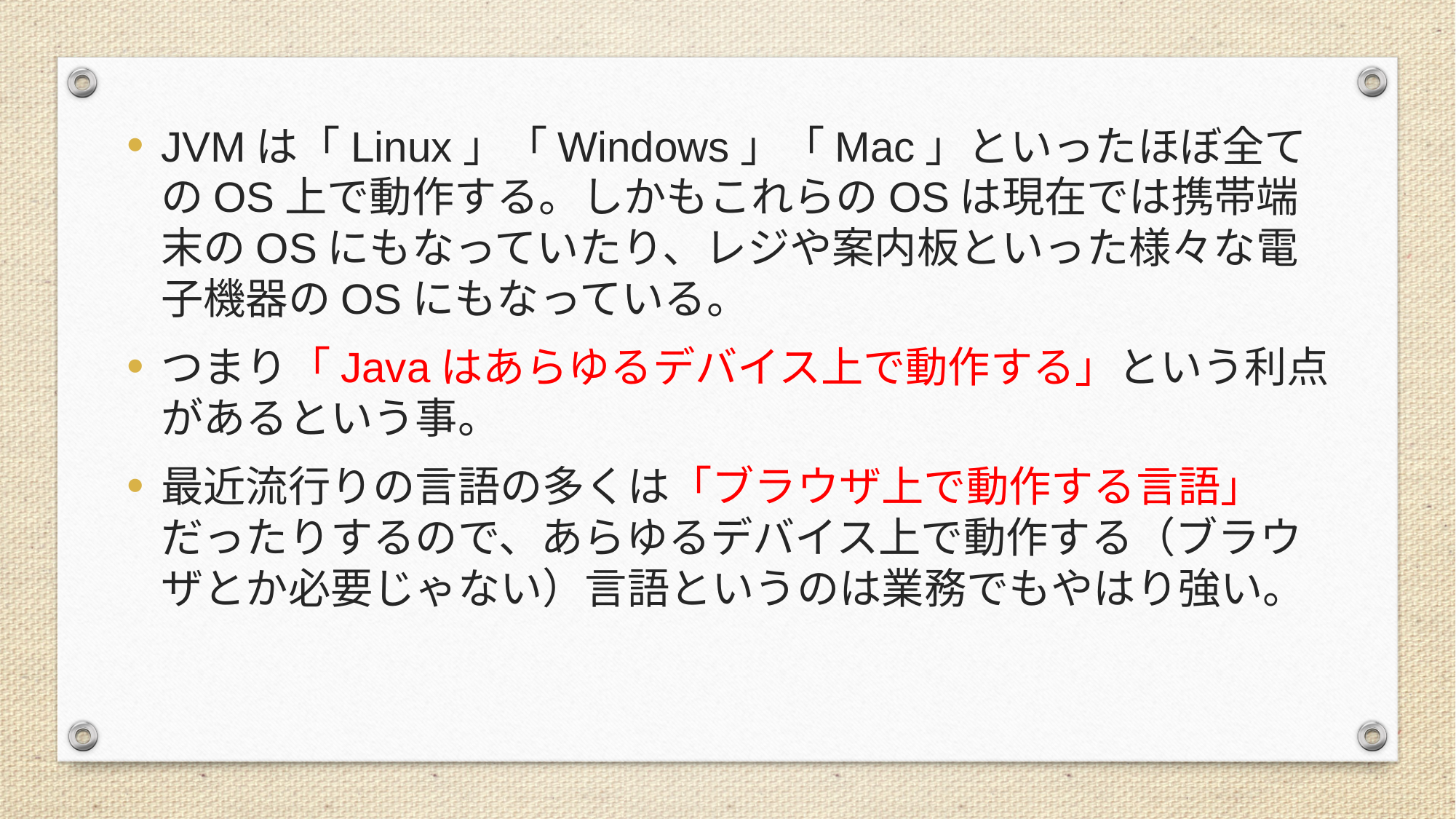

JVMは「Linux」「Windows」「Mac」といったほぼ全てのOS上で動作する。しかもこれらのOSは現在では携帯端末のOSにもなっていたり、レジや案内板といった様々な電子機器のOSにもなっている。
つまり「Javaはあらゆるデバイス上で動作する」という利点があるという事。
最近流行りの言語の多くは「ブラウザ上で動作する言語」だったりするので、あらゆるデバイス上で動作する（ブラウザとか必要じゃない）言語というのは業務でもやはり強い。